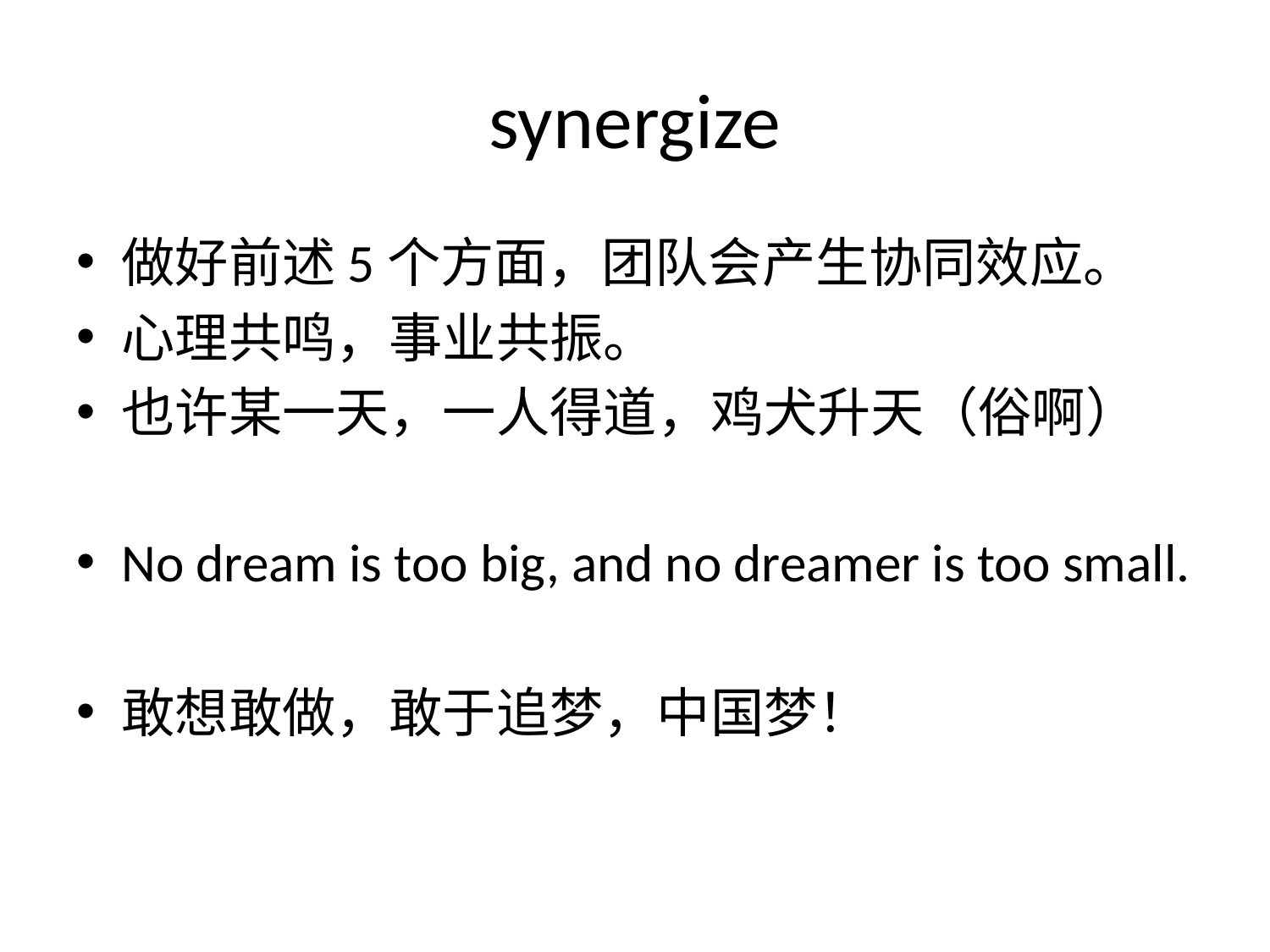

# synergize
做好前述5个方面，团队会产生协同效应。
心理共鸣，事业共振。
也许某一天，一人得道，鸡犬升天（俗啊）

No dream is too big, and no dreamer is too small.

敢想敢做，敢于追梦，中国梦！